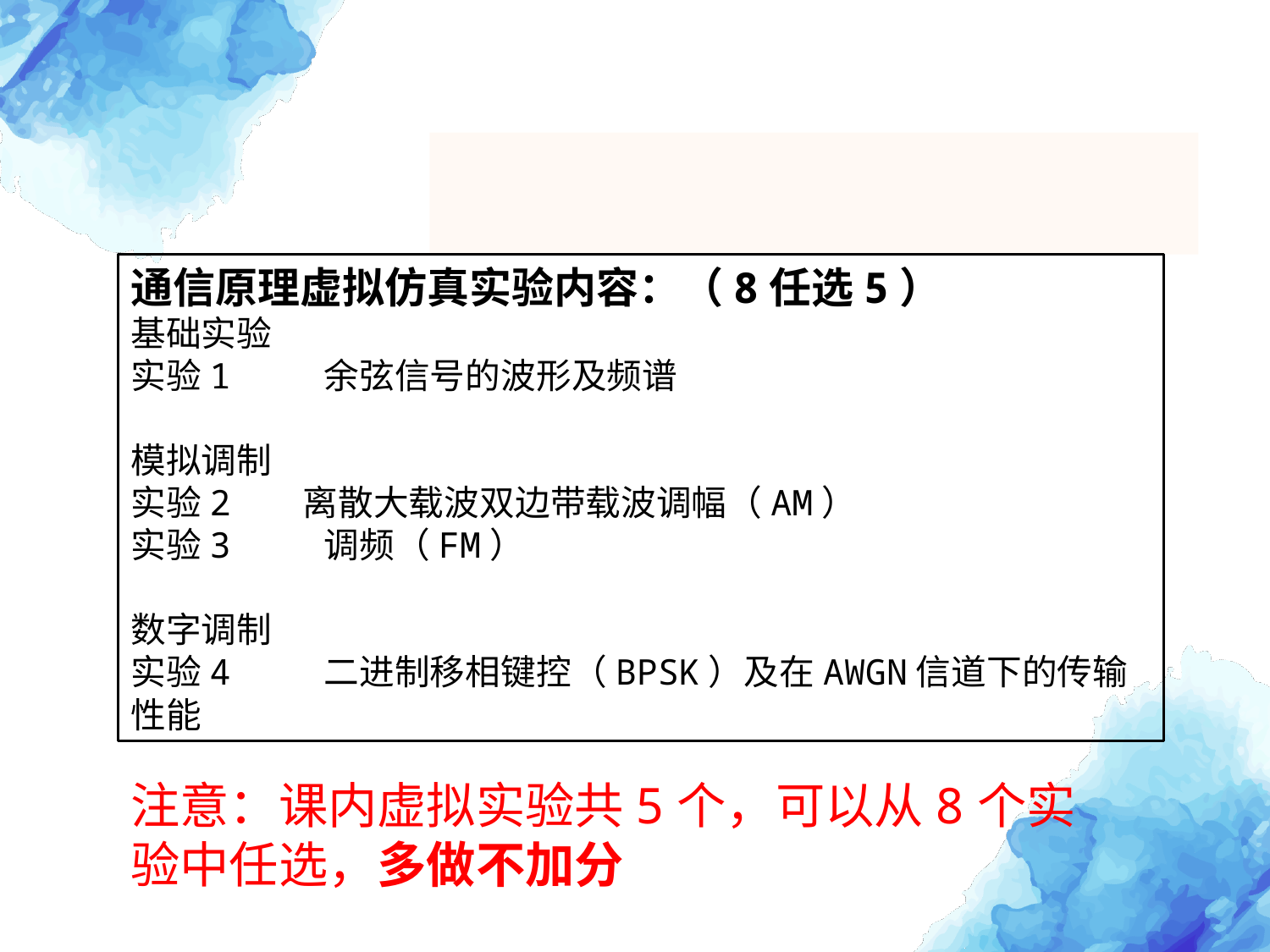

通信原理虚拟仿真实验内容：（8任选5）
基础实验
实验1    余弦信号的波形及频谱

模拟调制
实验2   离散大载波双边带载波调幅（AM）
实验3    调频（FM）

数字调制
实验4    二进制移相键控（BPSK）及在AWGN信道下的传输性能
注意：课内虚拟实验共5个，可以从8个实验中任选，多做不加分